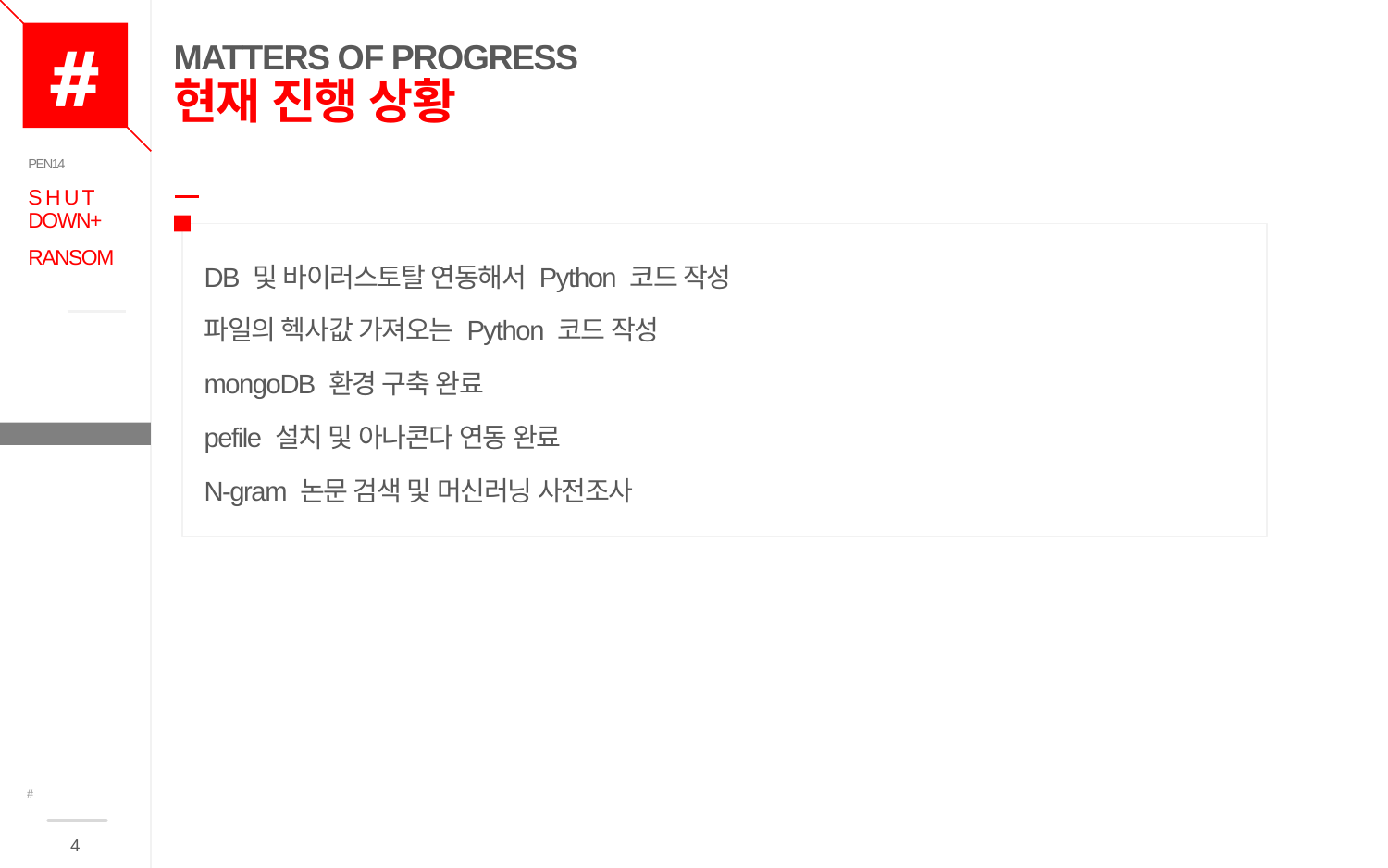

# MATTERS OF PROGRESS 현재 진행 상황

PEN14
S H U T   DOWN+
RANSOM

DB 및 바이러스토탈 연동해서 Python 코드 작성
파일의 헥사값 가져오는 Python 코드 작성
mongoDB 환경 구축 완료
pefile 설치 및 아나콘다 연동 완료
N-gram 논문 검색 및 머신러닝 사전조사
CONTENTS
#
4